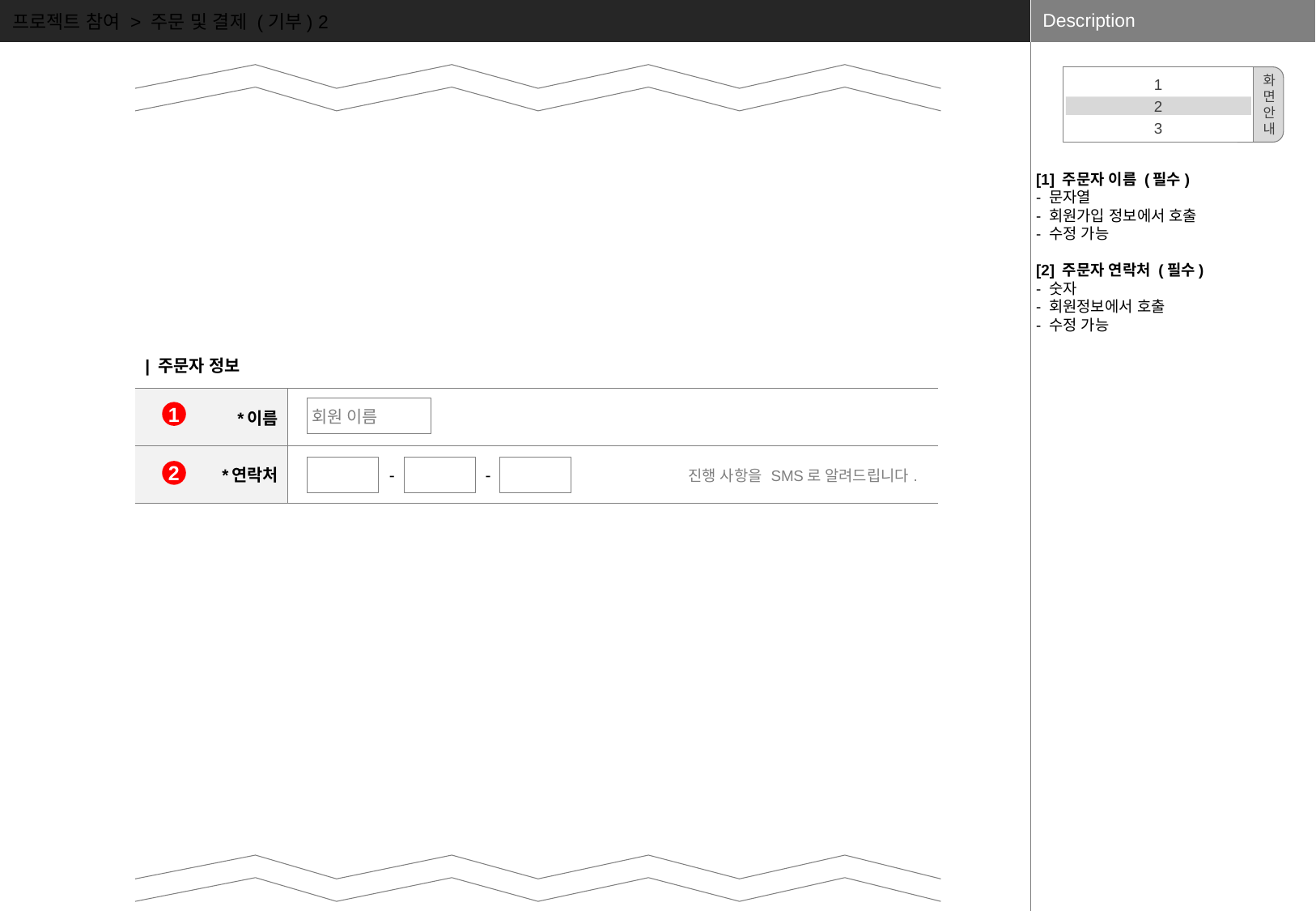

프로젝트 참여 > 주문 및 결제 (기부) 2

[1] 주문자 이름 (필수)
- 문자열
- 회원가입 정보에서 호출
- 수정 가능

[2] 주문자 연락처 (필수)
- 숫자
- 회원정보에서 호출
- 수정 가능

1
2
3
화
면
안
내

| 주문자 정보
| \*이름 |  |
| --- | --- |
| \*연락처 | 진행 사항을 SMS로 알려드립니다. |
회원 이름
1

-
-
2